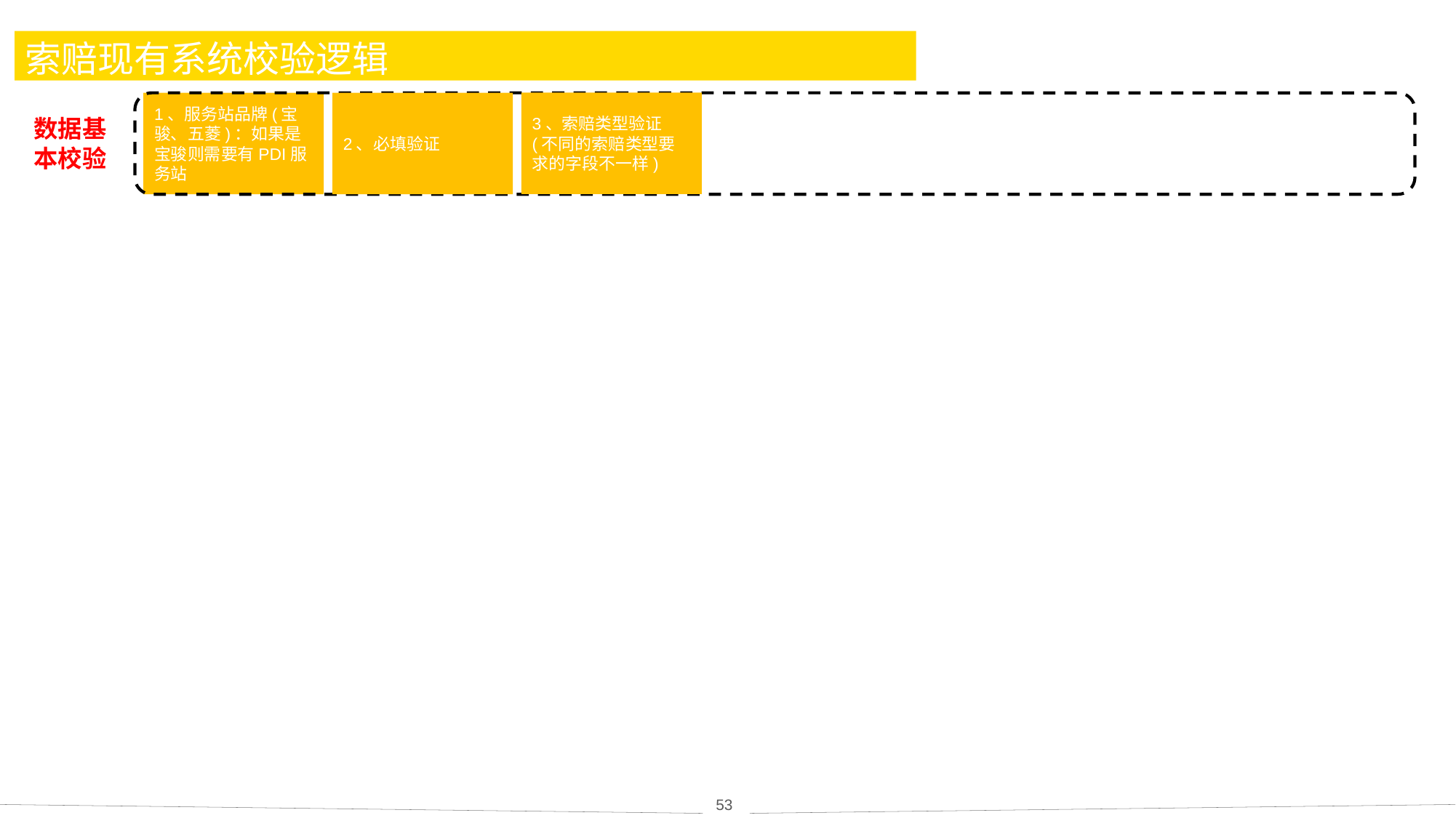

# 索赔现有系统校验逻辑
3、索赔类型验证(不同的索赔类型要求的字段不一样)

1、服务站品牌(宝骏、五菱)：如果是宝骏则需要有PDI服务站
2、必填验证
数据基本校验